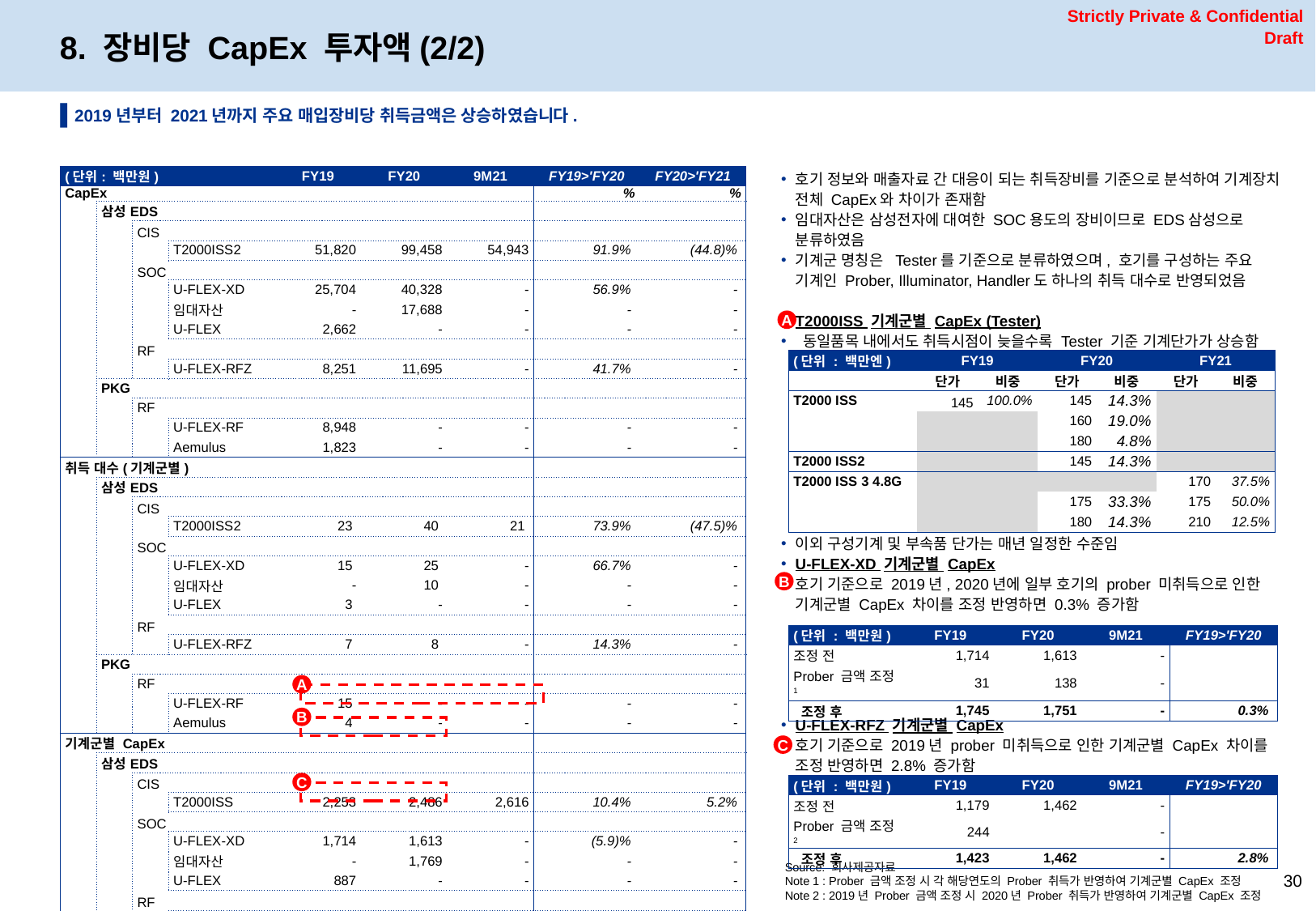

# 8. 장비당 CapEx 투자액(2/2)
▌2019년부터 2021년까지 주요 매입장비당 취득금액은 상승하였습니다.

| (단위: 백만원) |  |  |  | FY19 | FY20 | 9M21 | FY19>'FY20 | FY20>'FY21 |
| --- | --- | --- | --- | --- | --- | --- | --- | --- |
| CapEx |  |  |  |  |  |  | % | % |
|  | 삼성EDS |  |  |  |  |  |  |  |
|  |  | CIS |  |  |  |  |  |  |
|  |  |  | T2000ISS2 | 51,820 | 99,458 | 54,943 | 91.9% | (44.8)% |
|  |  | SOC |  |  |  |  |  |  |
|  |  |  | U-FLEX-XD | 25,704 | 40,328 | - | 56.9% | - |
|  |  |  | 임대자산 | - | 17,688 | - | - | - |
|  |  |  | U-FLEX | 2,662 | - | - | - | - |
|  |  | RF |  |  |  |  |  |  |
|  |  |  | U-FLEX-RFZ | 8,251 | 11,695 | - | 41.7% | - |
|  | PKG |  |  |  |  |  |  |  |
|  |  | RF |  |  |  |  |  |  |
|  |  |  | U-FLEX-RF | 8,948 | - | - | - | - |
|  |  |  | Aemulus | 1,823 | - | - | - | - |
| 취득 대수(기계군별) |  |  |  |  |  |  |  |  |
|  | 삼성EDS |  |  |  |  |  |  |  |
|  |  | CIS |  |  |  |  |  |  |
|  |  |  | T2000ISS2 | 23 | 40 | 21 | 73.9% | (47.5)% |
|  |  | SOC |  |  |  |  |  |  |
|  |  |  | U-FLEX-XD | 15 | 25 | - | 66.7% | - |
|  |  |  | 임대자산 | - | 10 | - | - | - |
|  |  |  | U-FLEX | 3 | - | - | - | - |
|  |  | RF |  |  |  |  |  |  |
|  |  |  | U-FLEX-RFZ | 7 | 8 | - | 14.3% | - |
|  | PKG |  |  |  |  |  |  |  |
|  |  | RF |  |  |  |  |  |  |
|  |  |  | U-FLEX-RF | 15 | - | - | - | - |
|  |  |  | Aemulus | 4 | - | - | - | - |
| 기계군별 CapEx |  |  |  |  |  |  |  |  |
|  | 삼성EDS |  |  |  |  |  |  |  |
|  |  | CIS |  |  |  |  |  |  |
|  |  |  | T2000ISS | 2,253 | 2,486 | 2,616 | 10.4% | 5.2% |
|  |  | SOC |  |  |  |  |  |  |
|  |  |  | U-FLEX-XD | 1,714 | 1,613 | - | (5.9)% | - |
|  |  |  | 임대자산 | - | 1,769 | - | - | - |
|  |  |  | U-FLEX | 887 | - | - | - | - |
|  |  | RF |  |  |  |  |  |  |
|  |  |  | U-FLEX-RFZ | 1,179 | 1,462 | - | 24.0% | - |
|  | PKG |  |  |  |  |  |  |  |
|  |  | RF |  |  |  |  |  |  |
|  |  |  | U-FLEX-RF | 597 | - | - | - | - |
|  |  |  | Aemulus | 456 | - | - | - | - |
| 전체 CapEx |  |  |  | 102,065 | 177,954 | 58,607 |  |  |
| Coverage |  |  |  | 97.2% | 95.1% | 93.7% |  |  |
호기 정보와 매출자료 간 대응이 되는 취득장비를 기준으로 분석하여 기계장치 전체 CapEx와 차이가 존재함
임대자산은 삼성전자에 대여한 SOC용도의 장비이므로 EDS삼성으로 분류하였음
기계군 명칭은  Tester를 기준으로 분류하였으며, 호기를 구성하는 주요 기계인 Prober, Illuminator, Handler도 하나의 취득 대수로 반영되었음

T2000ISS 기계군별 CapEx (Tester)
 동일품목 내에서도 취득시점이 늦을수록 Tester 기준 기계단가가 상승함

이외 구성기계 및 부속품 단가는 매년 일정한 수준임
U-FLEX-XD 기계군별 CapEx
호기 기준으로 2019년, 2020년에 일부 호기의 prober 미취득으로 인한 기계군별 CapEx 차이를 조정 반영하면 0.3% 증가함

U-FLEX-RFZ 기계군별 CapEx
호기 기준으로 2019년 prober 미취득으로 인한 기계군별 CapEx 차이를 조정 반영하면 2.8% 증가함

A
| (단위 : 백만엔) | FY19 |  | FY20 |  | FY21 |  |
| --- | --- | --- | --- | --- | --- | --- |
|  | 단가 | 비중 | 단가 | 비중 | 단가 | 비중 |
| T2000 ISS | 145 | 100.0% | 145 | 14.3% |  |  |
|  |  |  | 160 | 19.0% |  |  |
|  |  |  | 180 | 4.8% |  |  |
| T2000 ISS2 |  |  | 145 | 14.3% |  |  |
| T2000 ISS 3 4.8G |  |  |  |  | 170 | 37.5% |
|  |  |  | 175 | 33.3% | 175 | 50.0% |
|  |  |  | 180 | 14.3% | 210 | 12.5% |
B
| (단위 : 백만원) | FY19 | FY20 | 9M21 | FY19>'FY20 |
| --- | --- | --- | --- | --- |
| 조정 전 | 1,714 | 1,613 | - |  |
| Prober 금액 조정1 | 31 | 138 | - |  |
| 조정 후 | 1,745 | 1,751 | - | 0.3% |
A

B

C
C

| (단위 : 백만원) | FY19 | FY20 | 9M21 | FY19>'FY20 |
| --- | --- | --- | --- | --- |
| 조정 전 | 1,179 | 1,462 | - |  |
| Prober 금액 조정2 | 244 |  | - |  |
| 조정 후 | 1,423 | 1,462 | - | 2.8% |

Source: 회사제공자료
Note 1 : Prober 금액 조정 시 각 해당연도의 Prober 취득가 반영하여 기계군별 CapEx 조정
Note 2 : 2019년 Prober 금액 조정 시 2020년 Prober 취득가 반영하여 기계군별 CapEx 조정